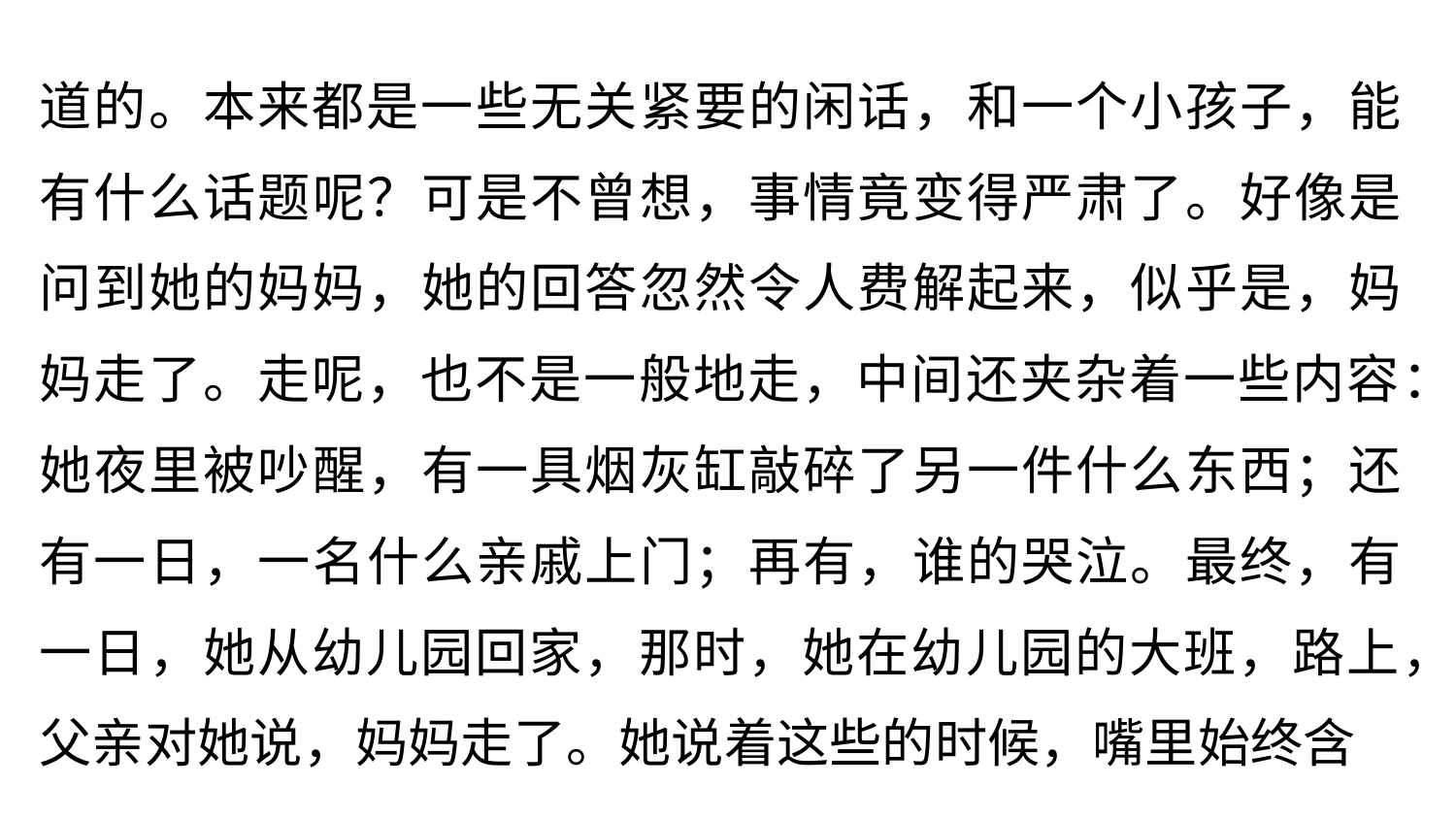

道的。本来都是一些无关紧要的闲话，和一个小孩子，能有什么话题呢？可是不曾想，事情竟变得严肃了。好像是问到她的妈妈，她的回答忽然令人费解起来，似乎是，妈妈走了。走呢，也不是一般地走，中间还夹杂着一些内容：她夜里被吵醒，有一具烟灰缸敲碎了另一件什么东西；还有一日，一名什么亲戚上门；再有，谁的哭泣。最终，有一日，她从幼儿园回家，那时，她在幼儿园的大班，路上，父亲对她说，妈妈走了。她说着这些的时候，嘴里始终含